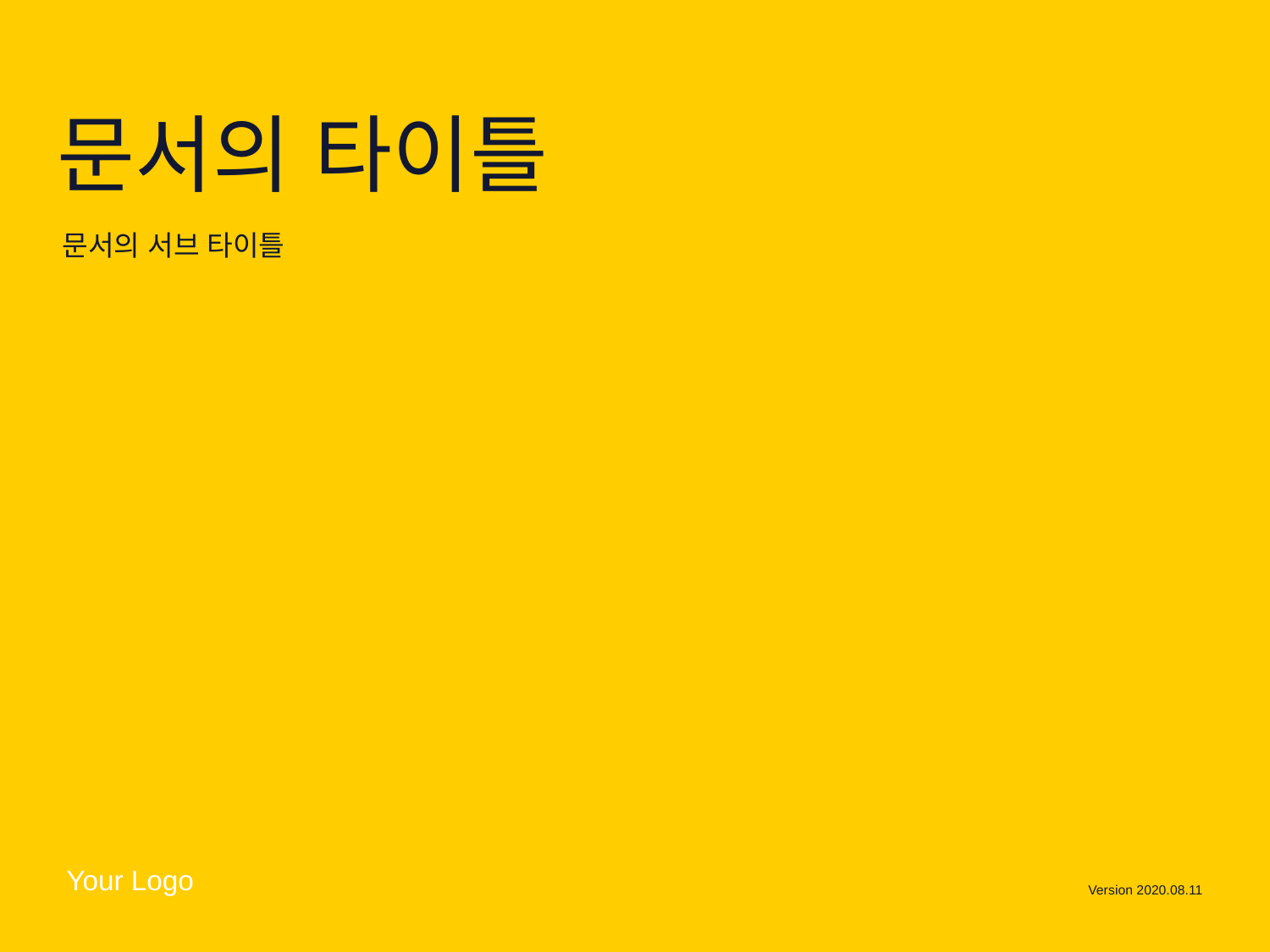

문서의 타이틀
문서의 서브 타이틀
Your Logo
Version 2020.08.11